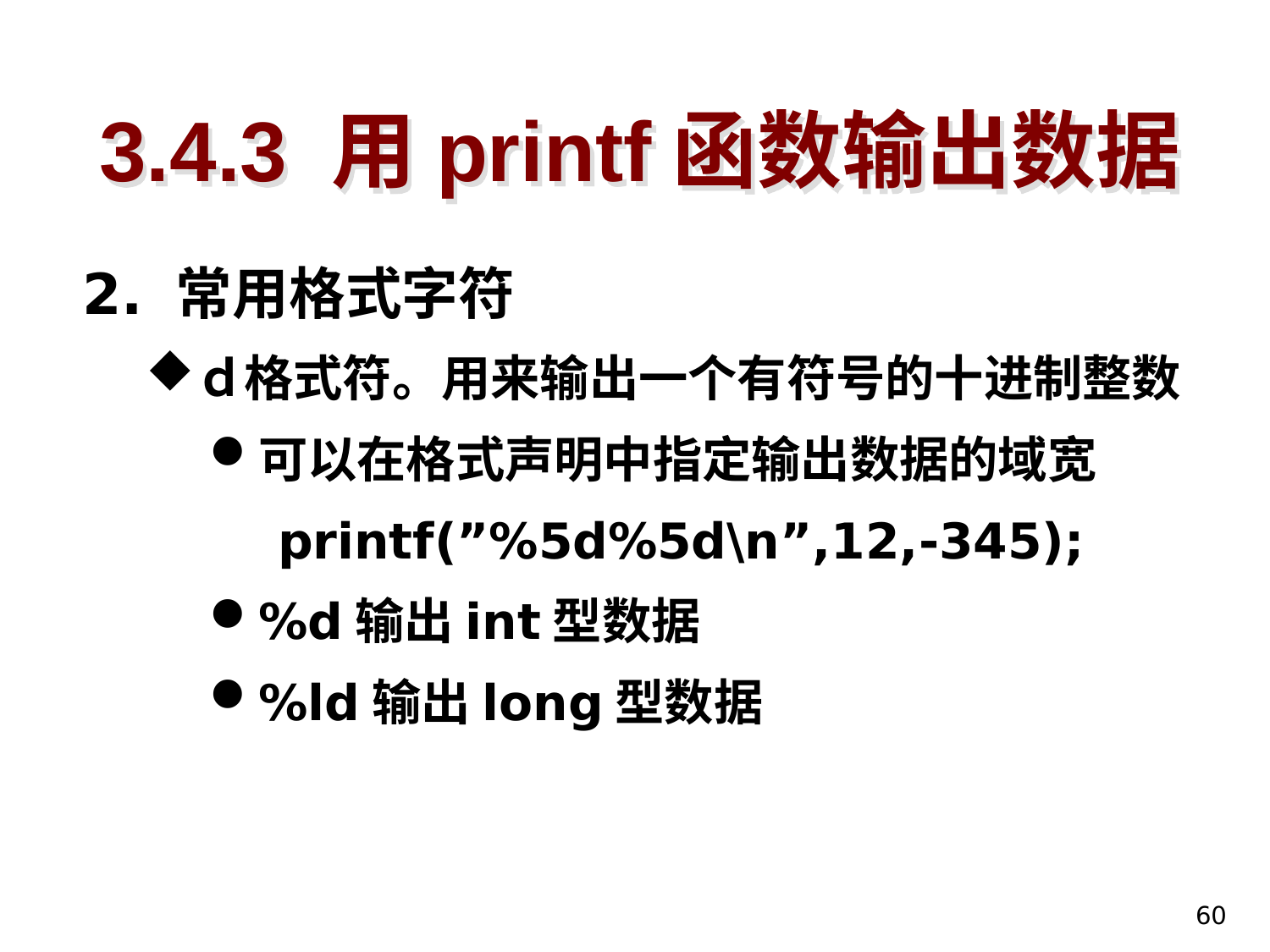

# 3.4.3 用printf函数输出数据
2. 常用格式字符
ｄ格式符。用来输出一个有符号的十进制整数
可以在格式声明中指定输出数据的域宽
    printf(”%5d%5d\n”,12,-345);
%d输出int型数据
%ld输出long型数据
60